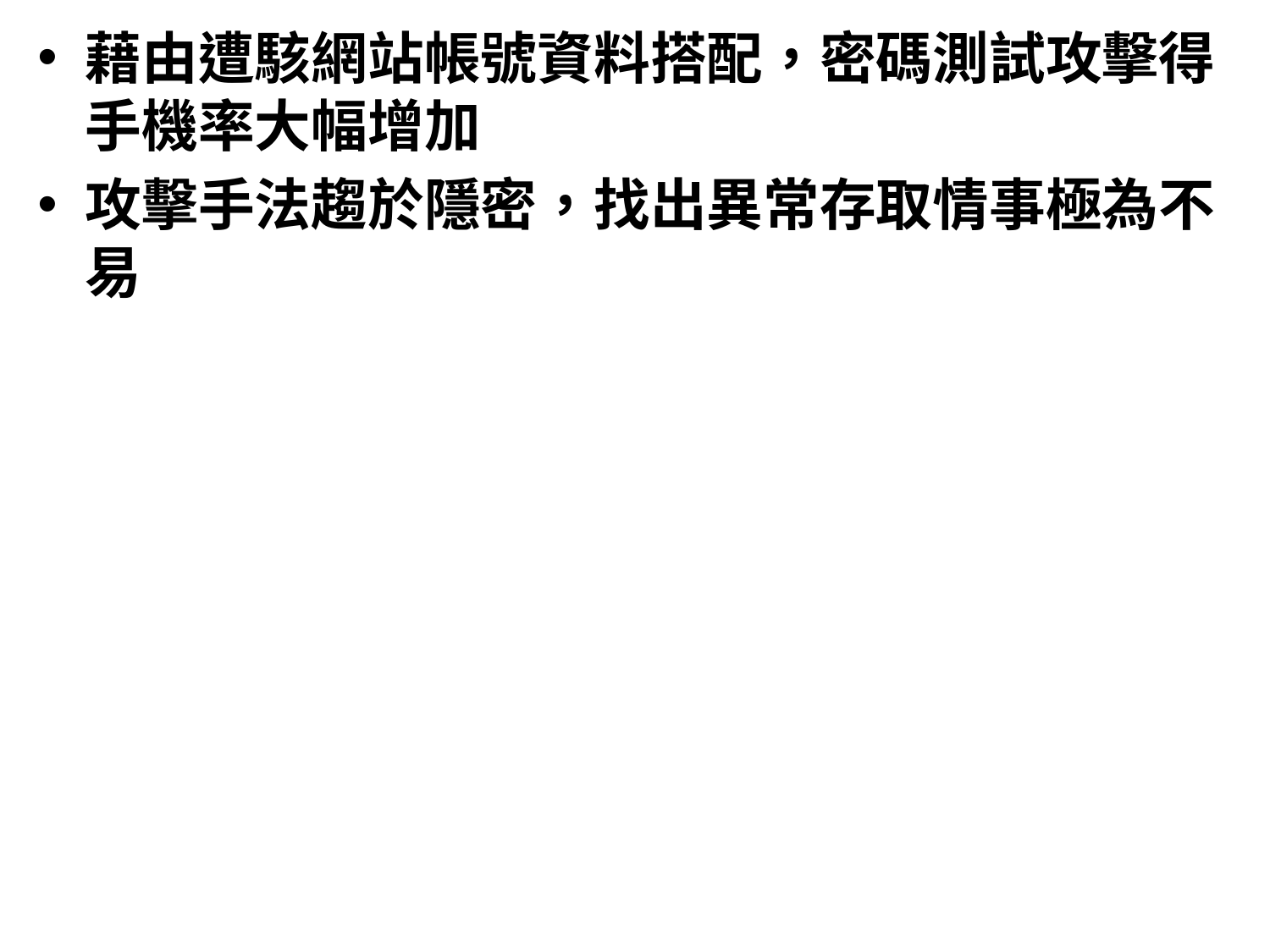

藉由遭駭網站帳號資料搭配，密碼測試攻擊得手機率大幅增加
攻擊手法趨於隱密，找出異常存取情事極為不易